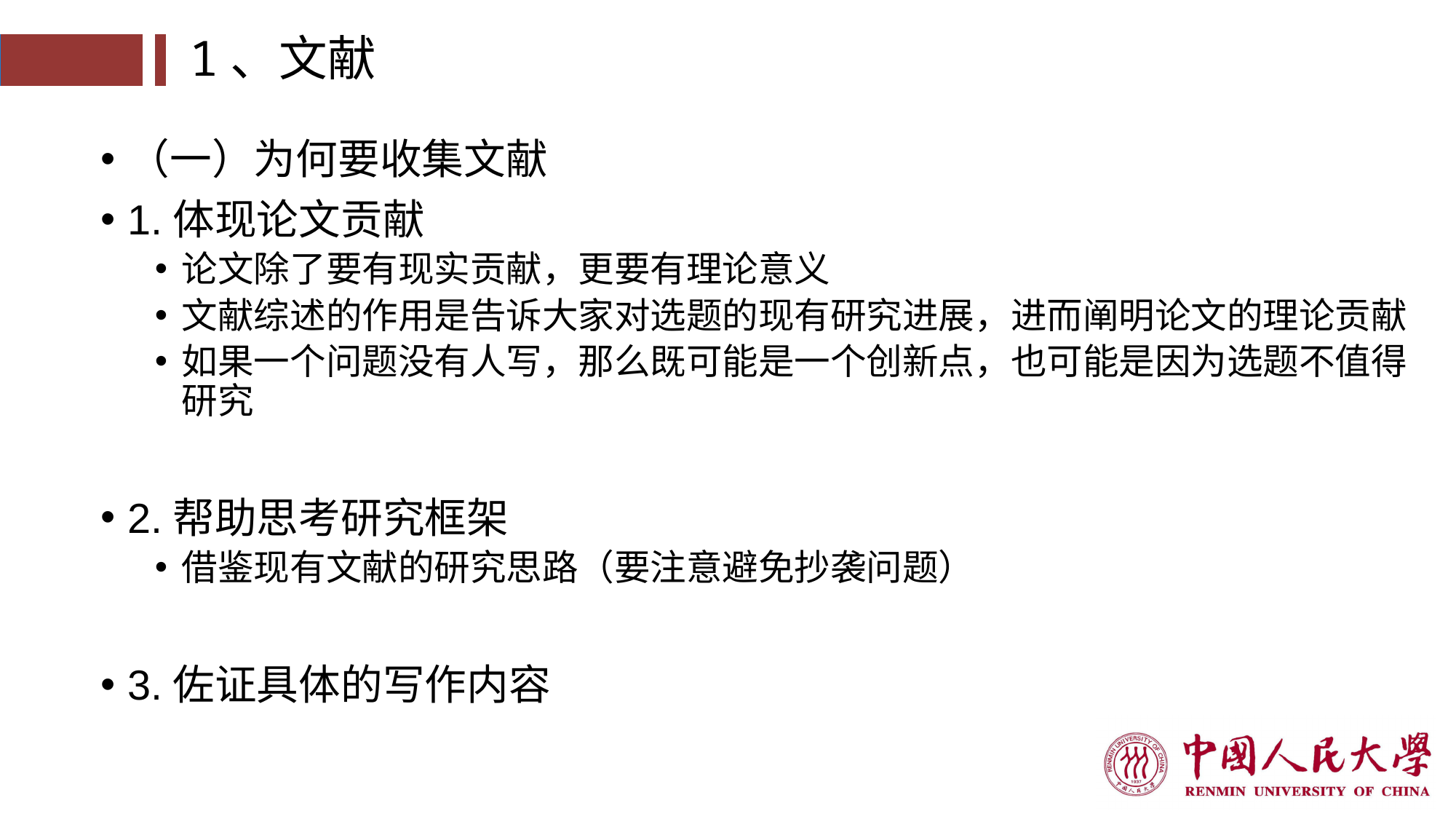

# 1、文献
（一）为何要收集文献
1.体现论文贡献
论文除了要有现实贡献，更要有理论意义
文献综述的作用是告诉大家对选题的现有研究进展，进而阐明论文的理论贡献
如果一个问题没有人写，那么既可能是一个创新点，也可能是因为选题不值得研究

2.帮助思考研究框架
借鉴现有文献的研究思路（要注意避免抄袭问题）

3.佐证具体的写作内容